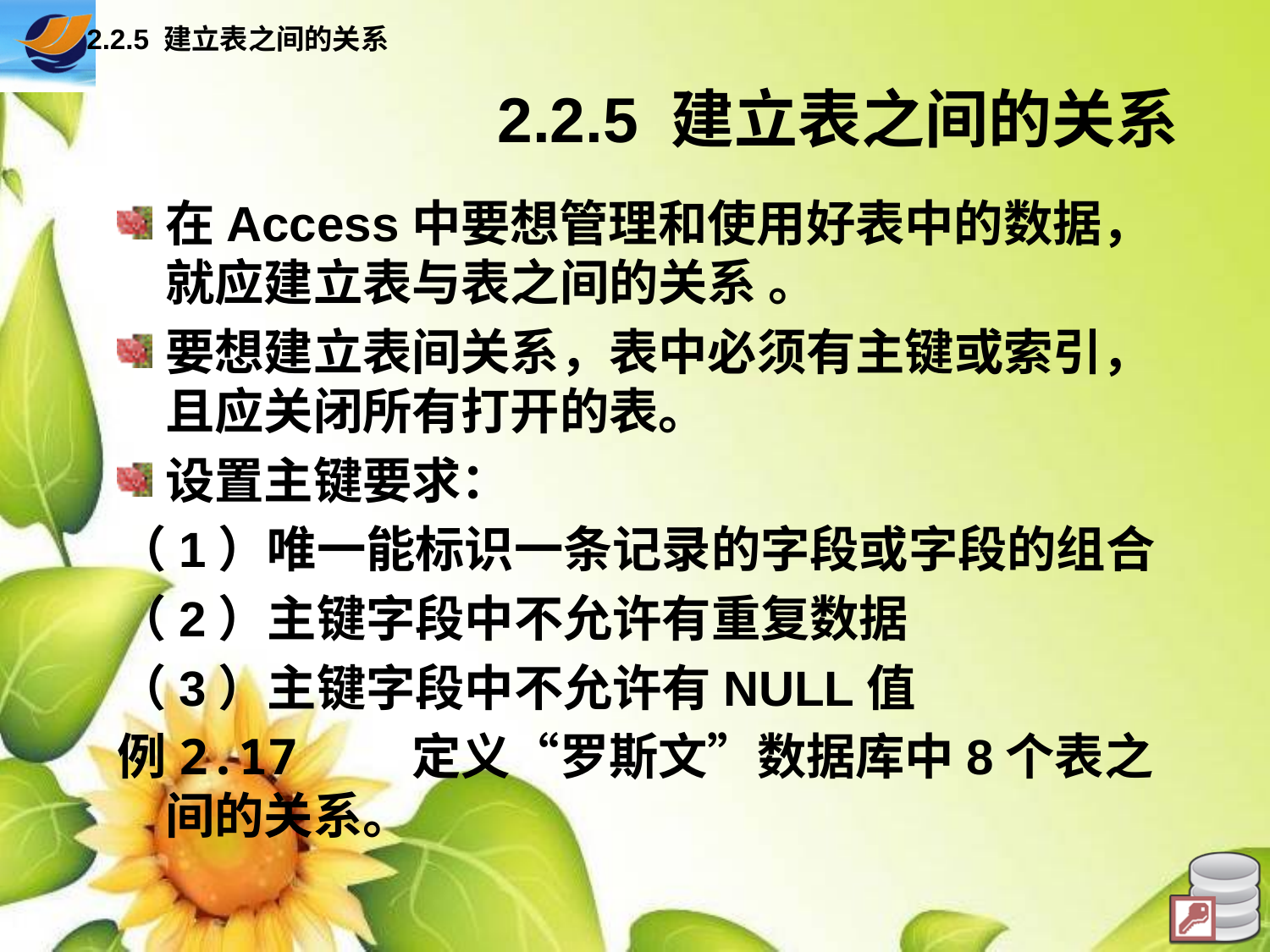

2.2.5 建立表之间的关系
# 2.2.5 建立表之间的关系
在Access中要想管理和使用好表中的数据，就应建立表与表之间的关系 。
要想建立表间关系，表中必须有主键或索引，且应关闭所有打开的表。
设置主键要求：
（1）唯一能标识一条记录的字段或字段的组合
（2）主键字段中不允许有重复数据
（3）主键字段中不允许有NULL值
例2.17    定义“罗斯文”数据库中8个表之间的关系。